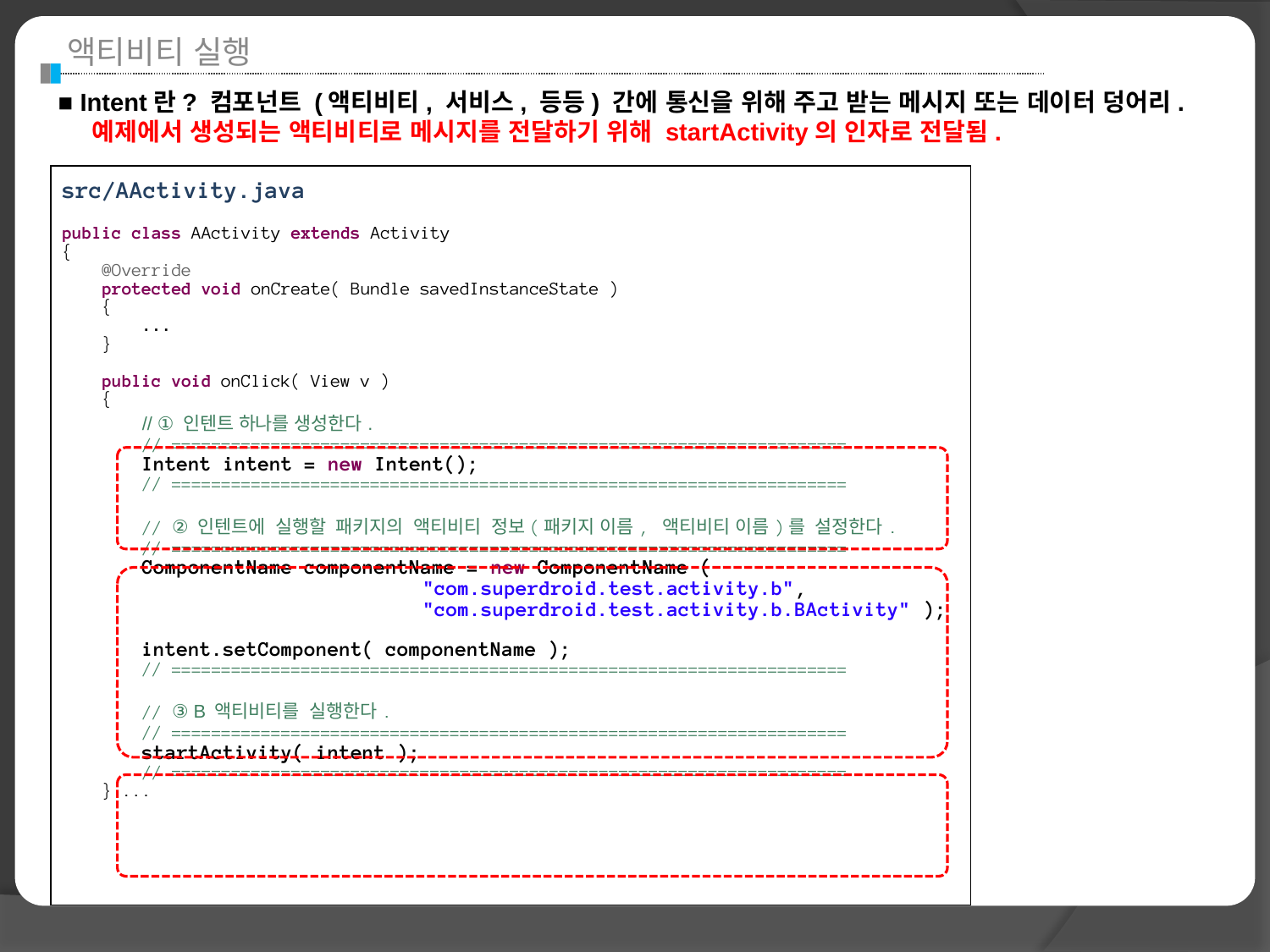

액티비티 실행

■ Intent란? 컴포넌트 (액티비티, 서비스, 등등) 간에 통신을 위해 주고 받는 메시지 또는 데이터 덩어리.
    예제에서 생성되는 액티비티로 메시지를 전달하기 위해 startActivity의 인자로 전달됨.
| src/AActivity.java public class AActivity extends Activity { @Override protected void onCreate( Bundle savedInstanceState ) { ... } public void onClick( View v ) { // ① 인텐트 하나를 생성한다. // ==================================================================== Intent intent = new Intent(); // ==================================================================== // ② 인텐트에 실행할 패키지의 액티비티 정보(패키지 이름, 액티비티 이름)를 설정한다. // ==================================================================== ComponentName componentName = new ComponentName ( "com.superdroid.test.activity.b", "com.superdroid.test.activity.b.BActivity" ); intent.setComponent( componentName ); // ==================================================================== // ③ B 액티비티를 실행한다. // ==================================================================== startActivity( intent ); // ==================================================================== } ... |
| --- |